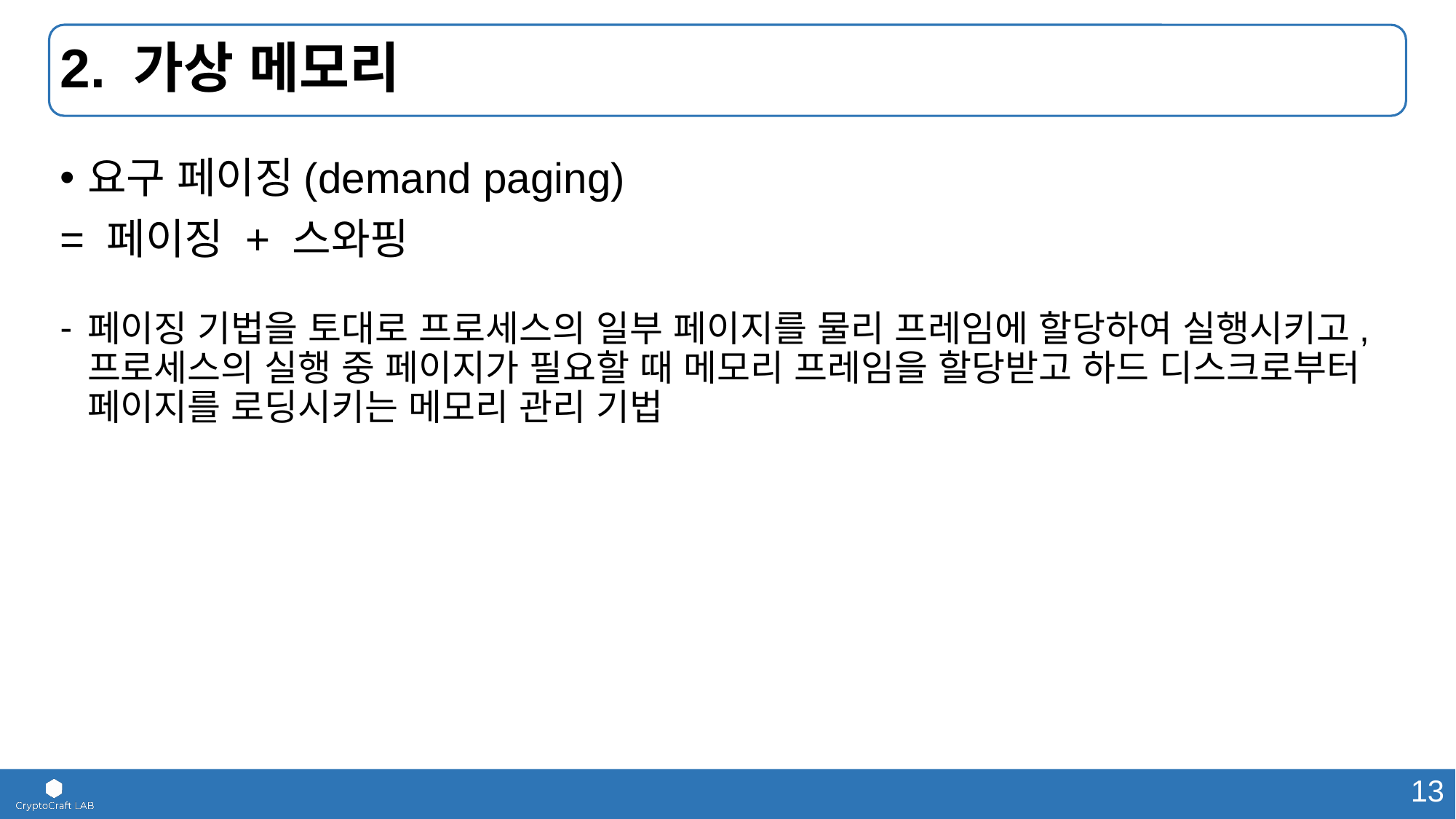

# 2. 가상 메모리
요구 페이징(demand paging)
= 페이징 + 스와핑

페이징 기법을 토대로 프로세스의 일부 페이지를 물리 프레임에 할당하여 실행시키고, 프로세스의 실행 중 페이지가 필요할 때 메모리 프레임을 할당받고 하드 디스크로부터 페이지를 로딩시키는 메모리 관리 기법